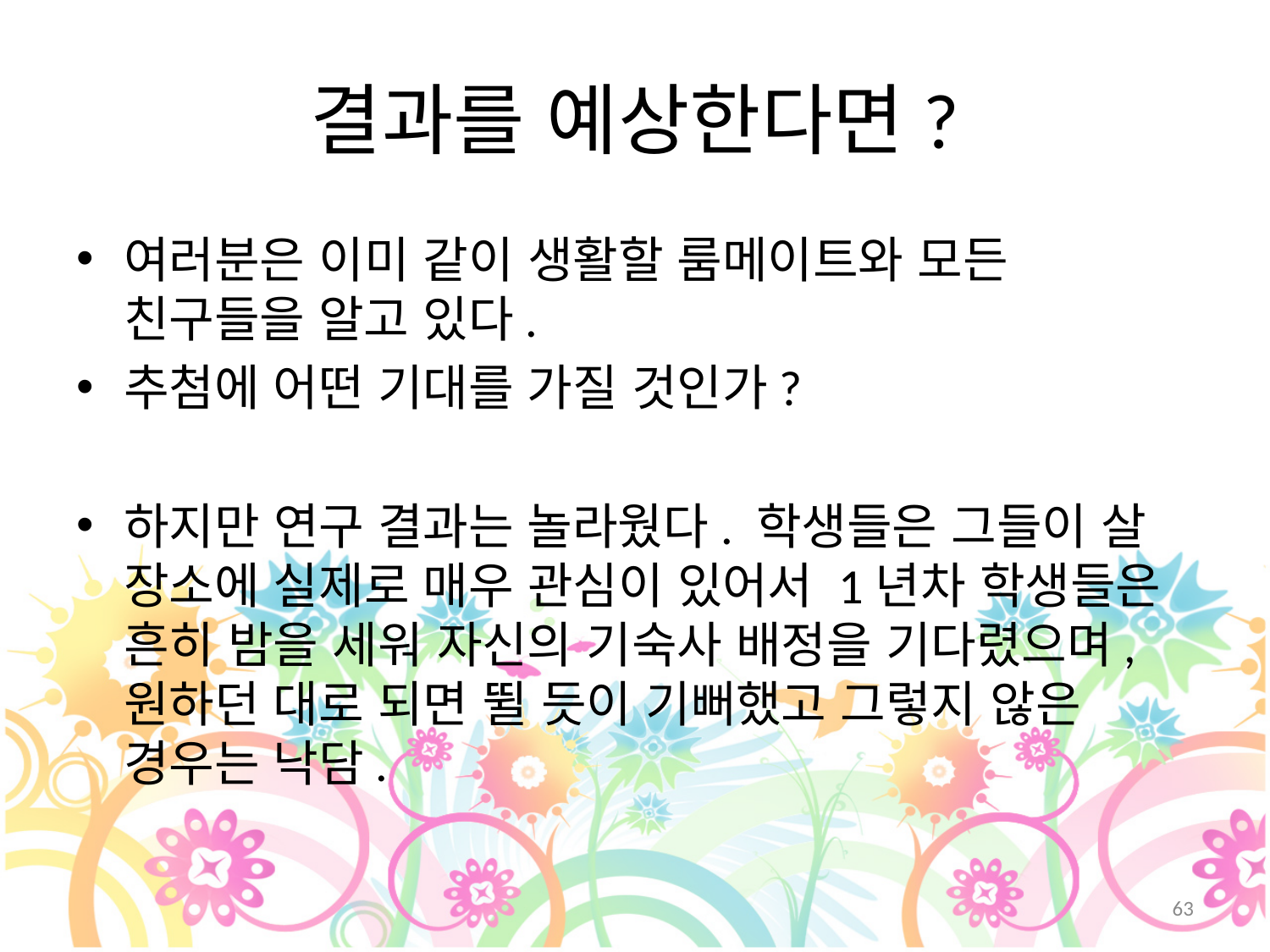

# 결과를 예상한다면?
여러분은 이미 같이 생활할 룸메이트와 모든 친구들을 알고 있다.
추첨에 어떤 기대를 가질 것인가?

하지만 연구 결과는 놀라웠다. 학생들은 그들이 살 장소에 실제로 매우 관심이 있어서 1년차 학생들은 흔히 밤을 세워 자신의 기숙사 배정을 기다렸으며, 원하던 대로 되면 뛸 듯이 기뻐했고 그렇지 않은 경우는 낙담.

63